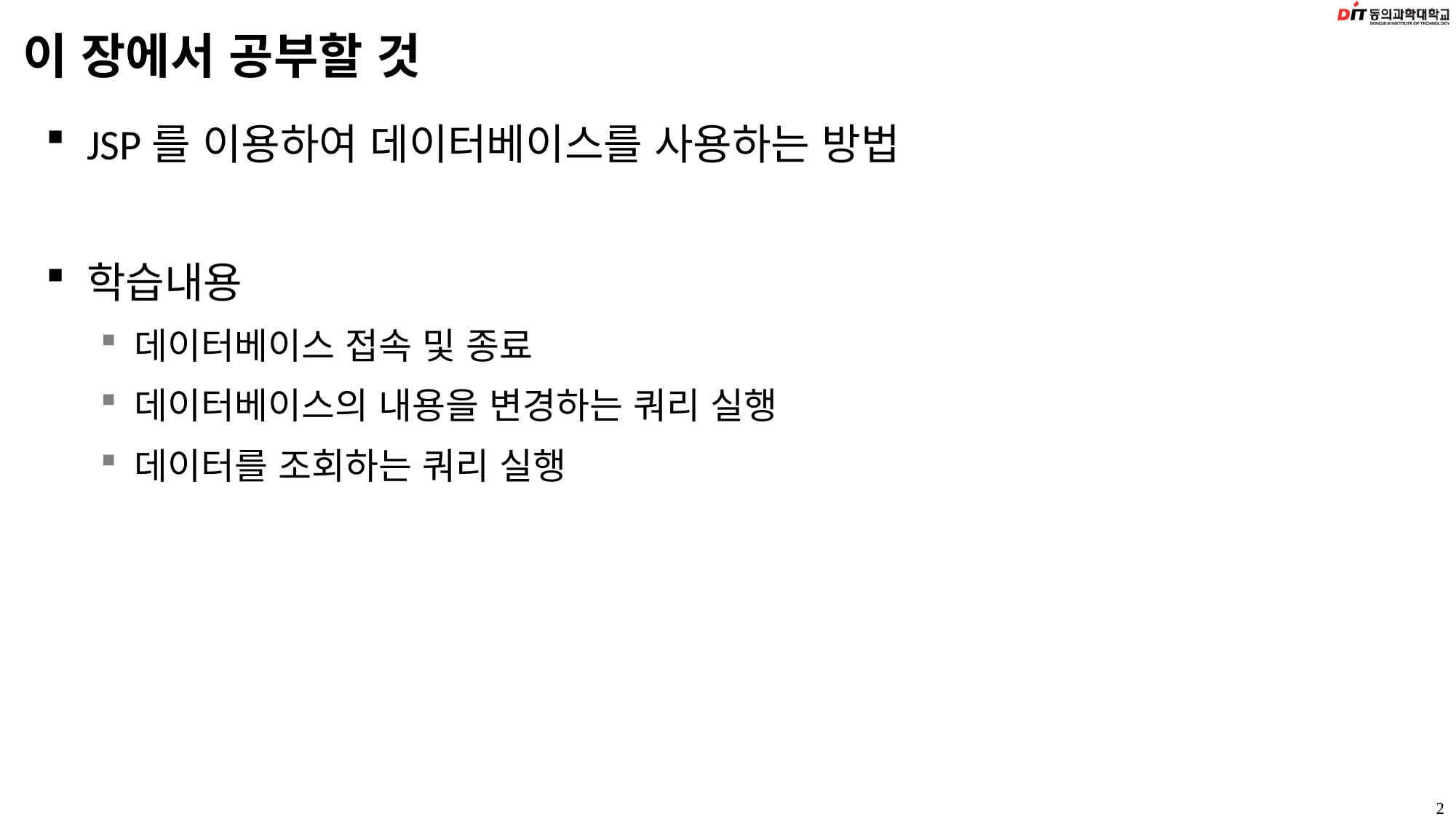

# 이 장에서 공부할 것
JSP를 이용하여 데이터베이스를 사용하는 방법

학습내용
데이터베이스 접속 및 종료
데이터베이스의 내용을 변경하는 쿼리 실행
데이터를 조회하는 쿼리 실행
2